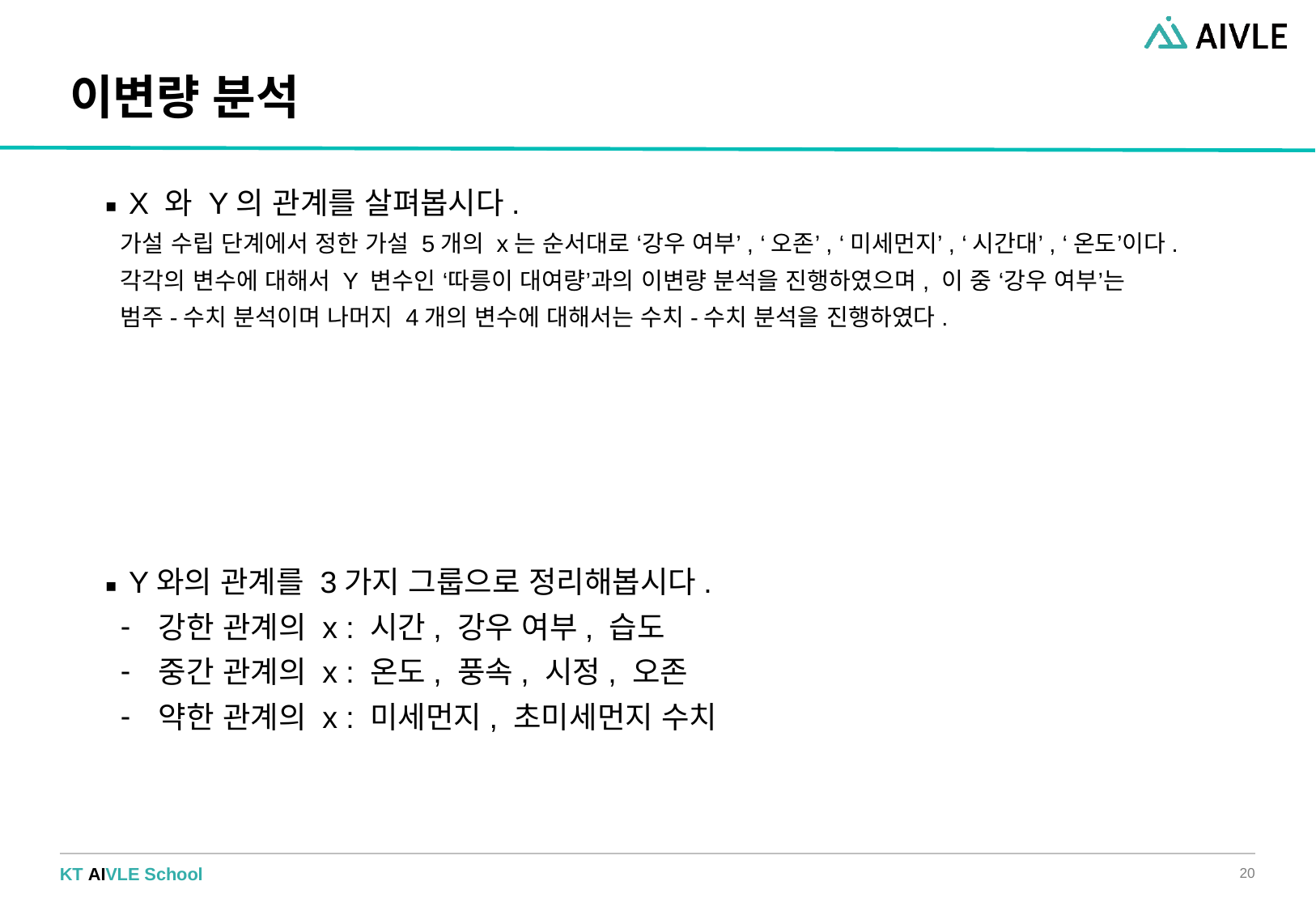

# 이변량 분석
X 와 Y의 관계를 살펴봅시다.
가설 수립 단계에서 정한 가설 5개의 x는 순서대로 ‘강우 여부’, ‘오존’, ‘미세먼지’, ‘시간대’, ‘온도’이다.
각각의 변수에 대해서 Y 변수인 ‘따릉이 대여량’과의 이변량 분석을 진행하였으며, 이 중 ‘강우 여부’는
범주-수치 분석이며 나머지 4개의 변수에 대해서는 수치-수치 분석을 진행하였다.

Y와의 관계를 3가지 그룹으로 정리해봅시다.
강한 관계의 x : 시간, 강우 여부, 습도
중간 관계의 x : 온도, 풍속, 시정, 오존
약한 관계의 x : 미세먼지, 초미세먼지 수치